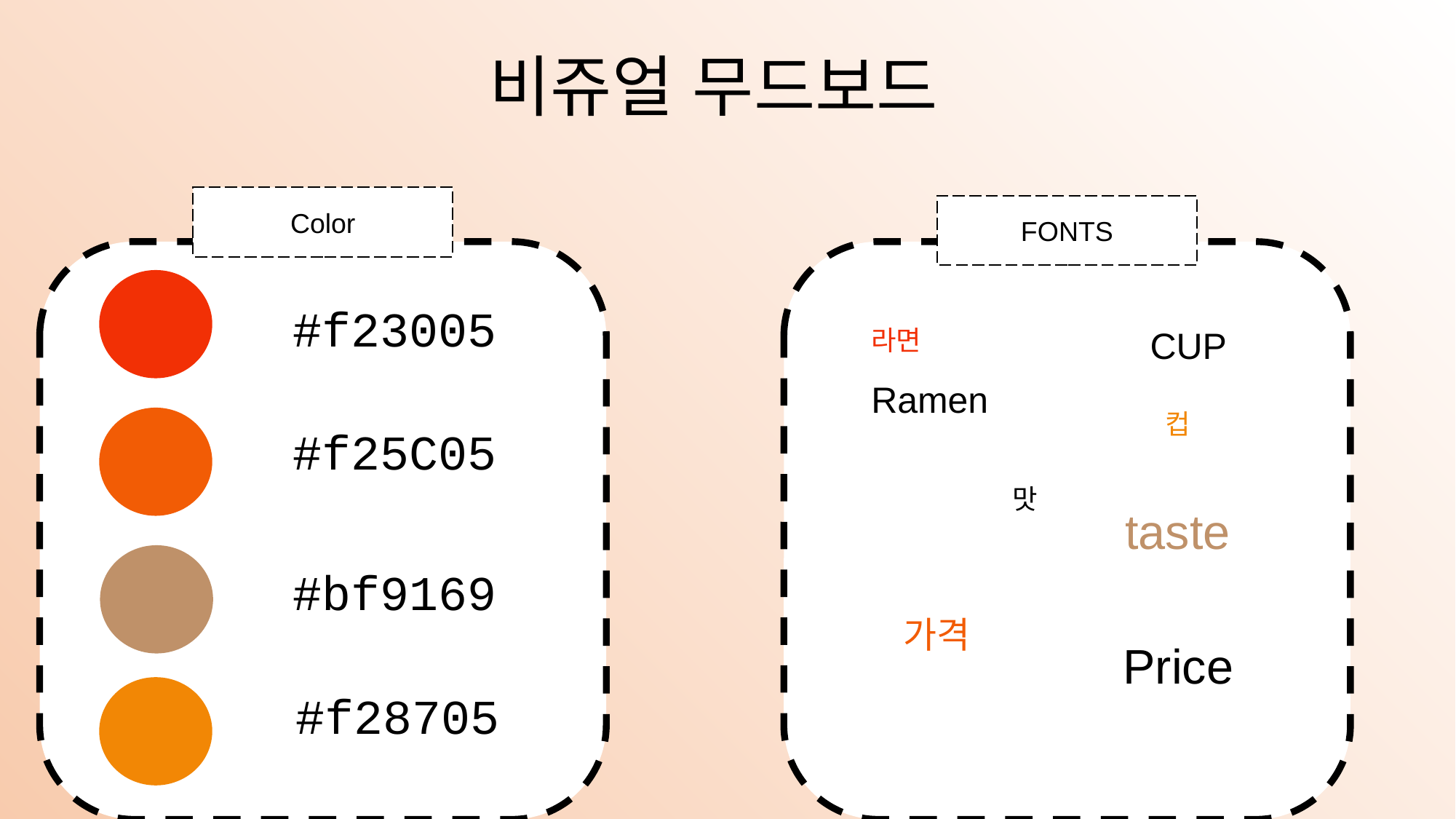

# 비쥬얼 무드보드
Color
FONTS

#f23005
라면
CUP
Ramen
컵

#f25C05
맛
taste

#bf9169
가격
Price

#f28705